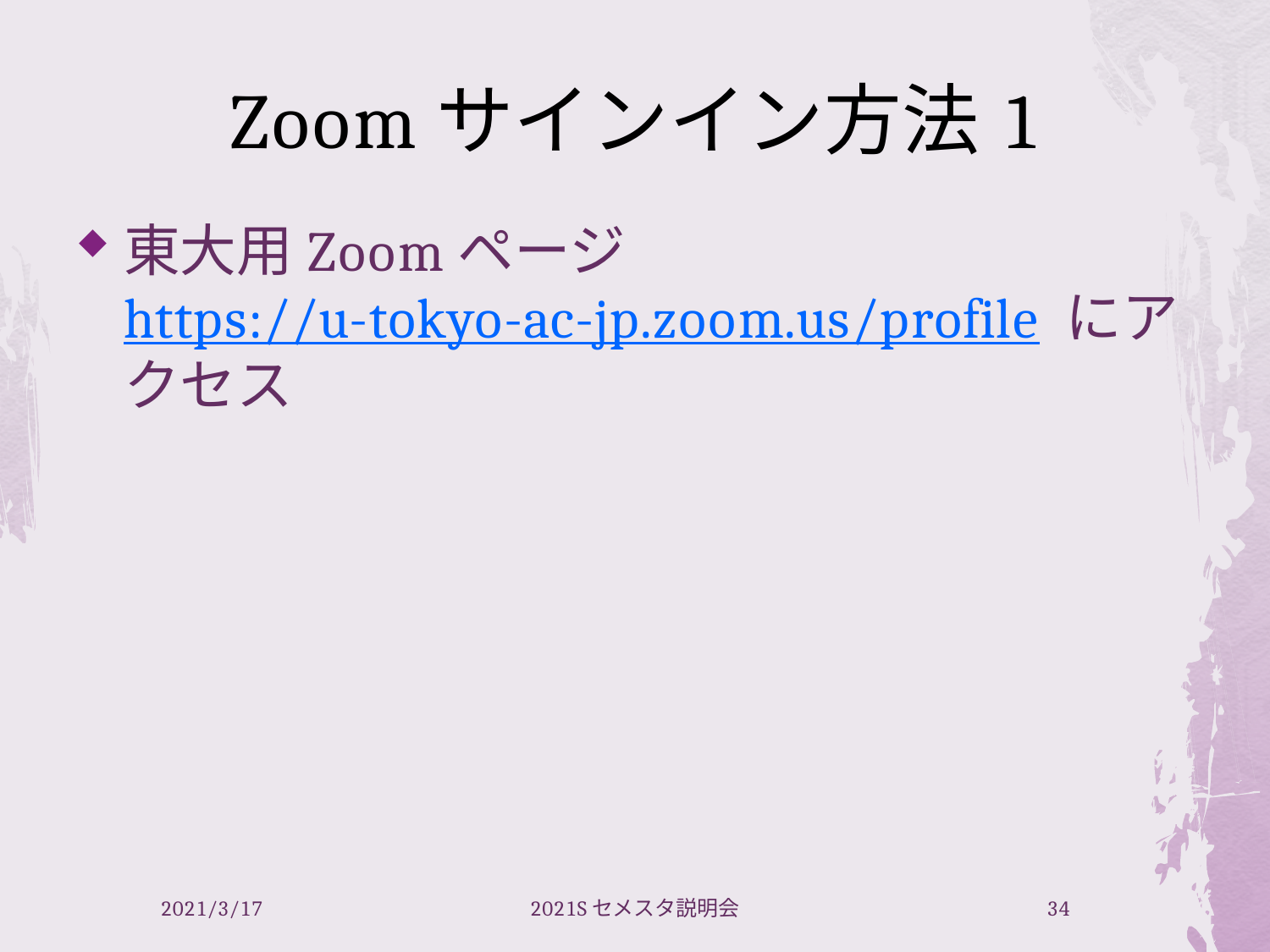

# Zoomサインイン方法1
東大用Zoomページ https://u-tokyo-ac-jp.zoom.us/profile にアクセス
2021/3/17
2021Sセメスタ説明会
34